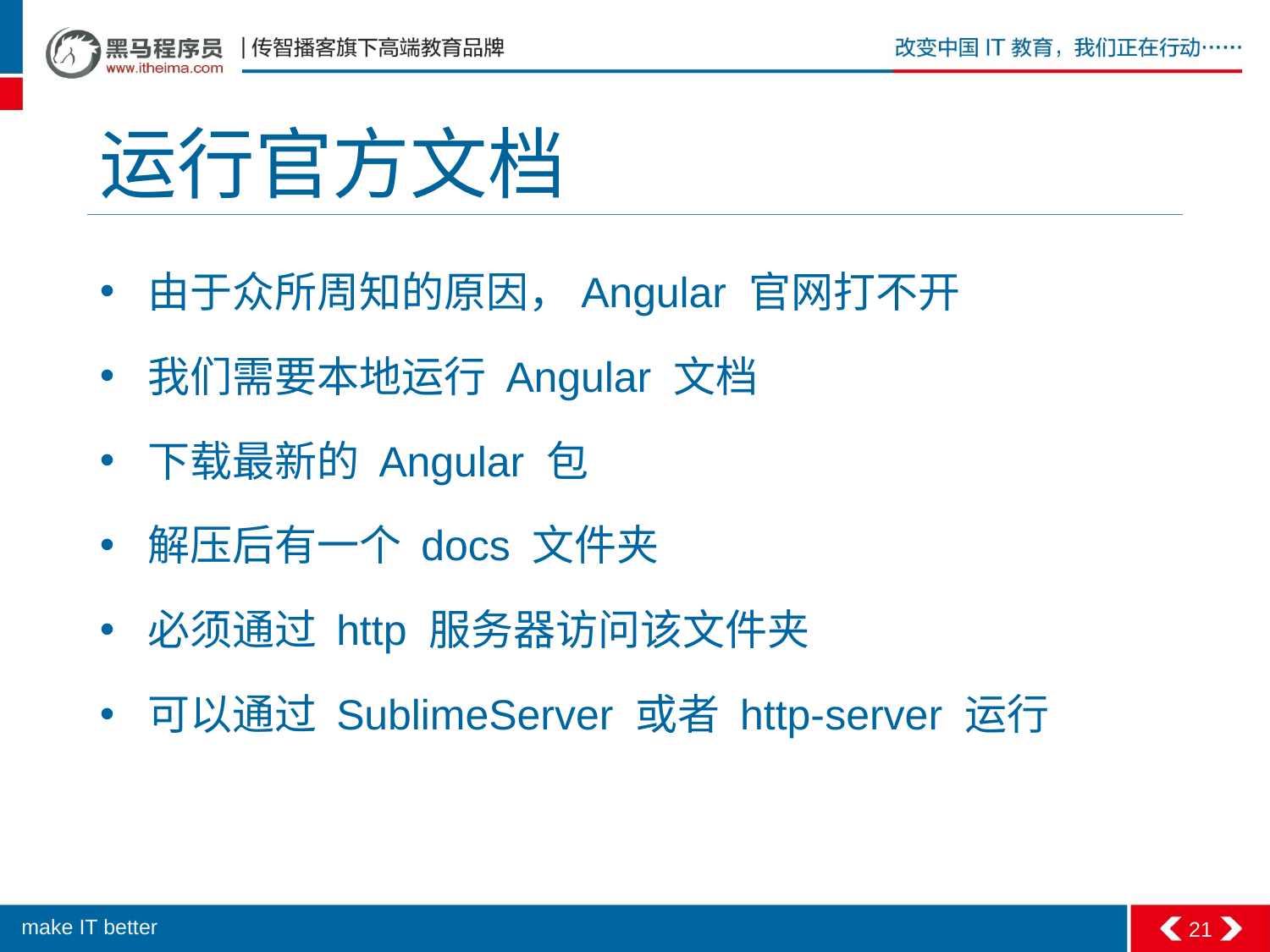

# 运行官方文档
由于众所周知的原因，Angular 官网打不开
我们需要本地运行 Angular 文档
下载最新的 Angular 包
解压后有一个 docs 文件夹
必须通过 http 服务器访问该文件夹
可以通过 SublimeServer 或者 http-server 运行

21

make IT better